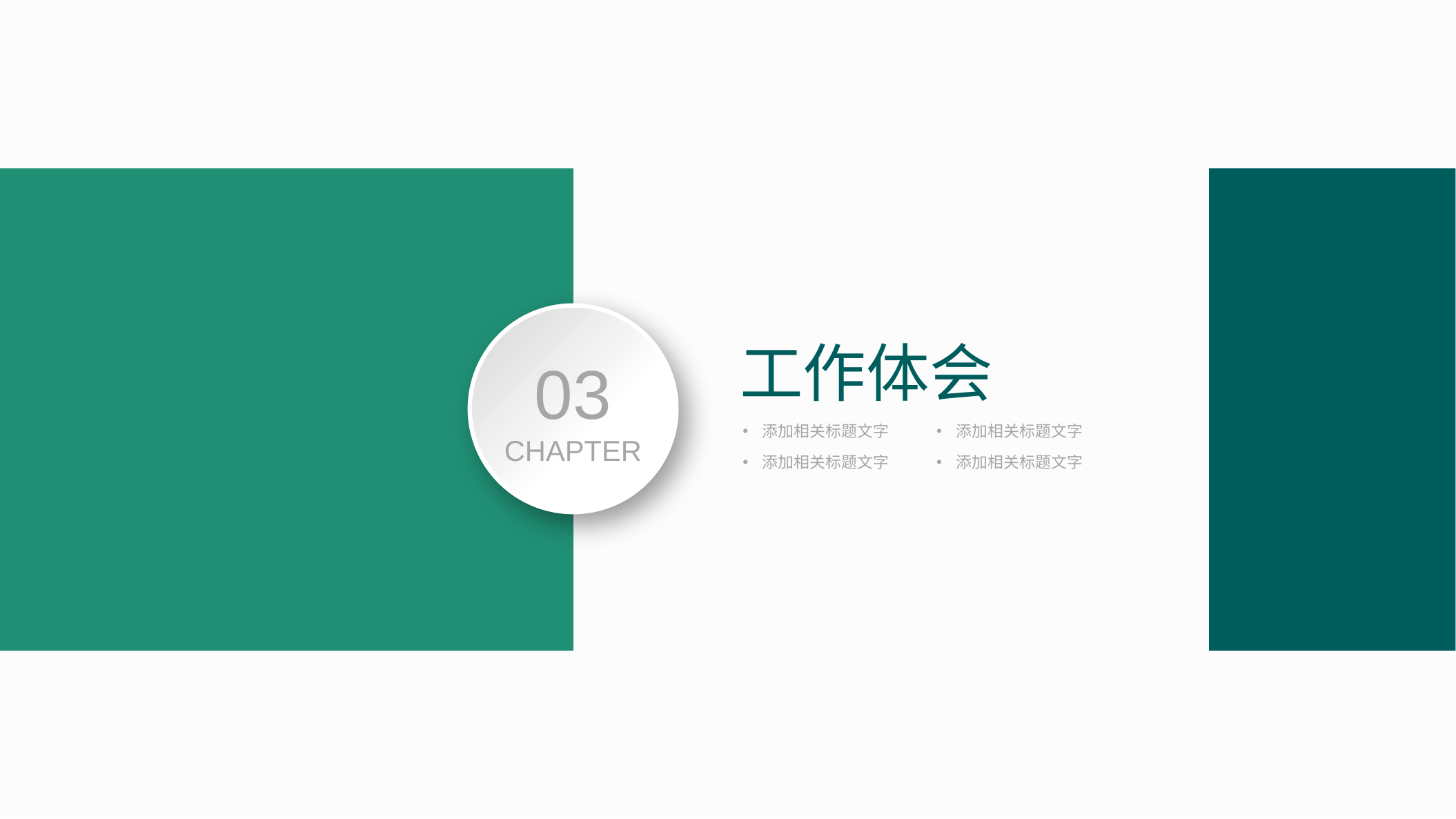

工作体会
03
CHAPTER
添加相关标题文字
添加相关标题文字
添加相关标题文字
添加相关标题文字